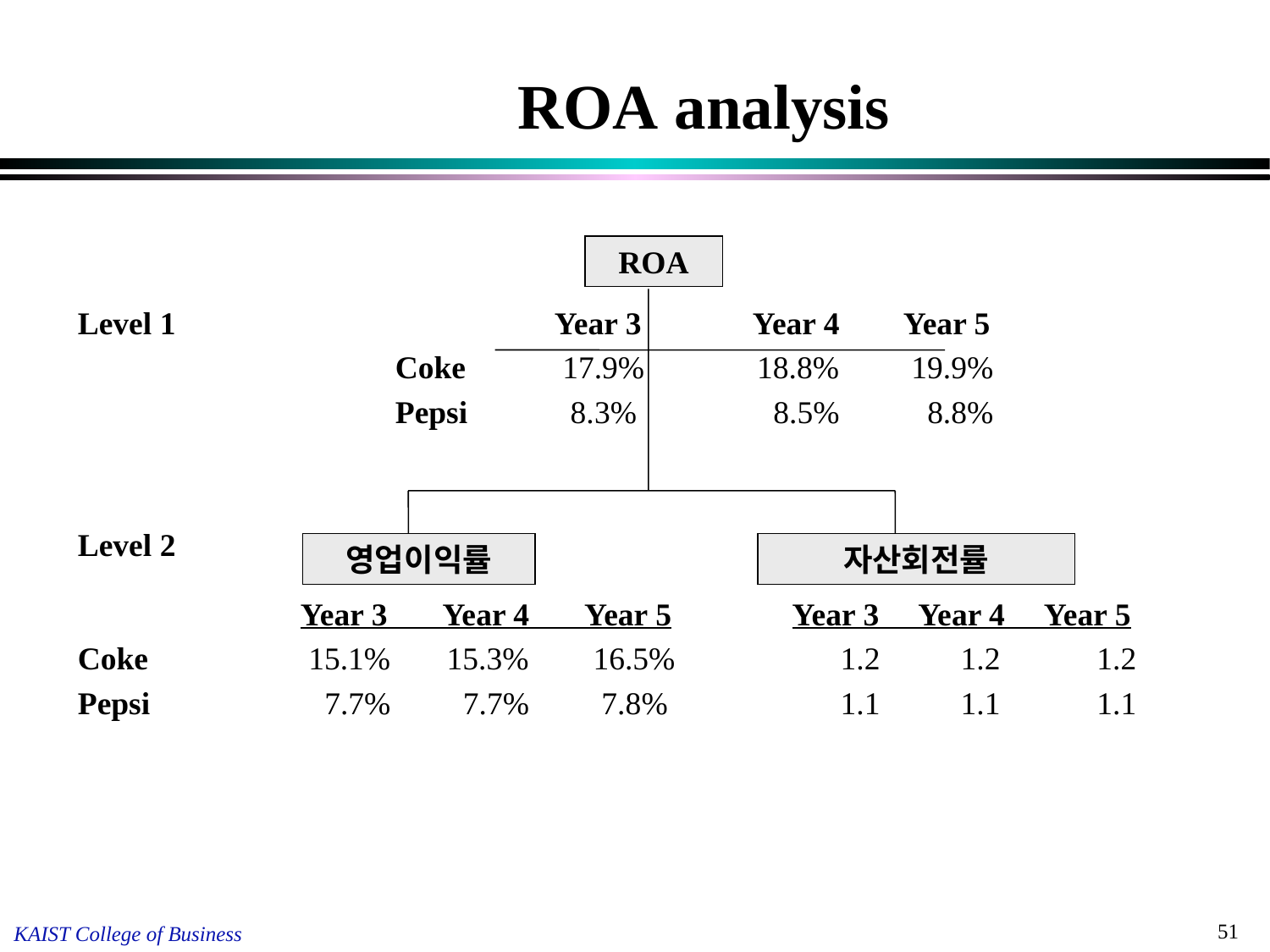

# ROA analysis

Level 1  			    Year 3              Year 4	Year 5
			Coke 	     17.9%              18.8% 	 19.9%
			Pepsi 	      8.3%                 8.5% 	   8.8%

Level 2

		    Year 3       Year 4       Year 5               Year 3     Year 4     Year 5
Coke  	     15.1%       15.3%        16.5% 	        1.2          1.2            1.2
Pepsi 	       7.7%         7.7%         7.8% 	        1.1          1.1            1.1

ROA

영업이익률
자산회전률